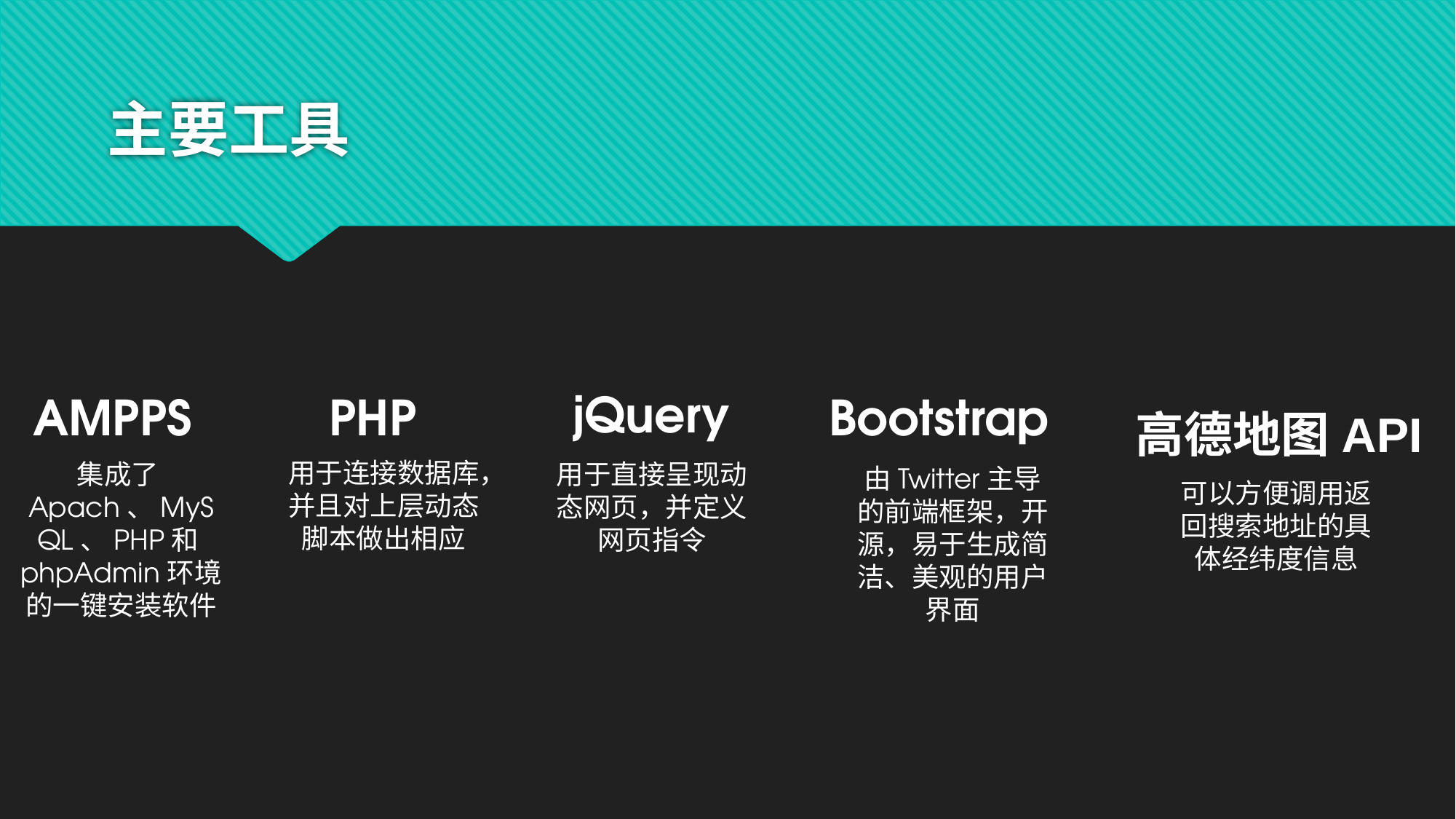

# 主要工具
jQuery
用于直接呈现动态网页，并定义网页指令
AMPPS
集成了Apach、MySQL、PHP和phpAdmin环境的一键安装软件
PHP
用于连接数据库，并且对上层动态脚本做出相应
Bootstrap
由Twitter主导的前端框架，开源，易于生成简洁、美观的用户界面
高德地图API
可以方便调用返回搜索地址的具体经纬度信息